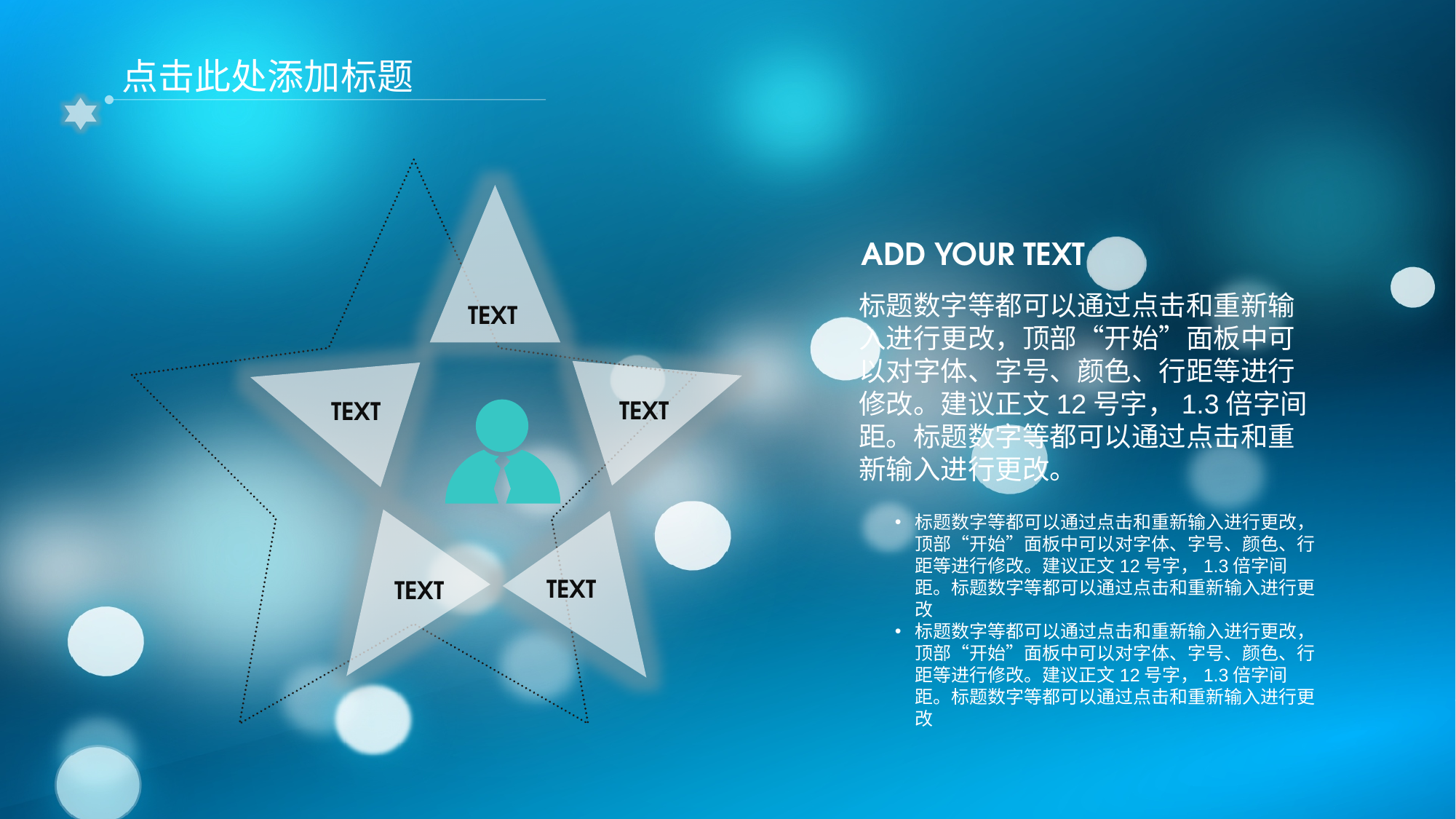

点击此处添加标题

ADD YOUR TEXT
标题数字等都可以通过点击和重新输入进行更改，顶部“开始”面板中可以对字体、字号、颜色、行距等进行修改。建议正文12号字，1.3倍字间距。标题数字等都可以通过点击和重新输入进行更改。
TEXT

TEXT
TEXT

标题数字等都可以通过点击和重新输入进行更改，顶部“开始”面板中可以对字体、字号、颜色、行距等进行修改。建议正文12号字，1.3倍字间距。标题数字等都可以通过点击和重新输入进行更改
标题数字等都可以通过点击和重新输入进行更改，顶部“开始”面板中可以对字体、字号、颜色、行距等进行修改。建议正文12号字，1.3倍字间距。标题数字等都可以通过点击和重新输入进行更改

TEXT
TEXT